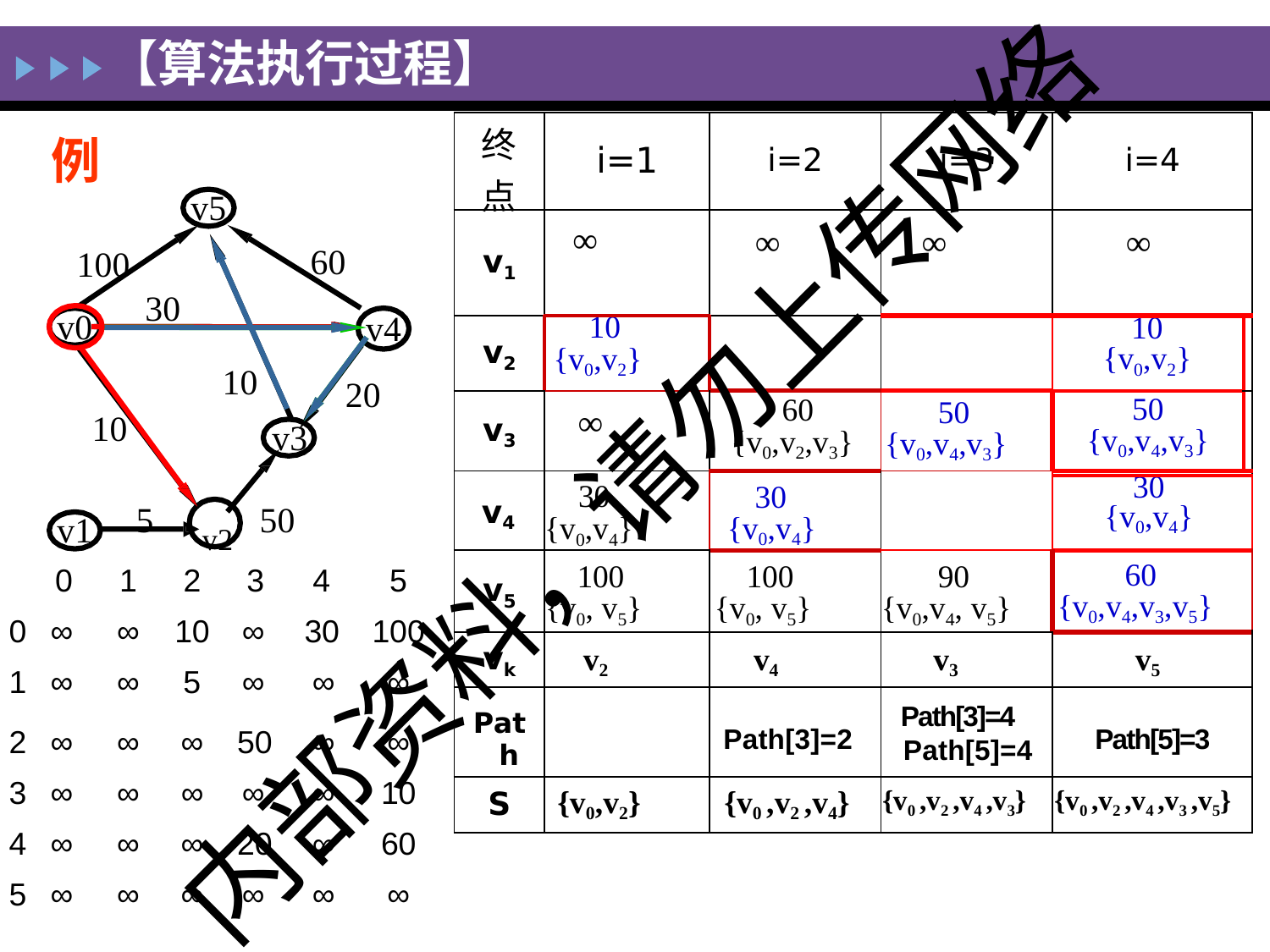

# 【算法执行过程】

| 终 点 | i=1 | i=2 | i=3 | i=4 |  |
| --- | --- | --- | --- | --- | --- |
| v1 | ∞ | ∞ | ∞ | ∞ |  |
| v2 | 10 {v0,v2} |  |  | 10 {v0,v2} |  |
| v3 | ∞ | 60 {v0,v2,v3} | 50 {v0,v4,v3} | 50 {v0,v4,v3} |  |
| v4 | 30 {v0,v4} | 30 {v0,v4} |  |  |  |
|  |  |  |  | 30 {v0,v4} |  |
| v5 | 100 {v0, v5} | 100 {v0, v5} | 90 {v0,v4, v5} | 60 {v0,v4,v3,v5} |  |
| vk | v2 | v4 | v3 | v5 |  |
| Pat h |  | Path[3]=2 | Path[3]=4 Path[5]=4 | Path[5]=3 |  |
| S | {v0,v2} | {v0 ,v2 ,v4} | {v0 ,v2 ,v4 ,v3} | {v0 ,v2 ,v4 ,v3 ,v5} |  |
例
100
v0
v5

60
v4
20
30

10
v3
5	v2	50
10

内部资料，请勿上传网络

v1

|  | 0 | 1 | 2 | 3 | 4 | 5 |
| --- | --- | --- | --- | --- | --- | --- |
| 0 | ∞ | ∞ | 10 | ∞ | 30 | 100 |
| 1 | ∞ | ∞ | 5 | ∞ | ∞ | ∞ |
| 2 | ∞ | ∞ | ∞ | 50 | ∞ | ∞ |
| 3 | ∞ | ∞ | ∞ | ∞ | ∞ | 10 |
| 4 | ∞ | ∞ | ∞ | 20 | ∞ | 60 |
| 5 | ∞ | ∞ | ∞ | ∞ | ∞ | ∞ |